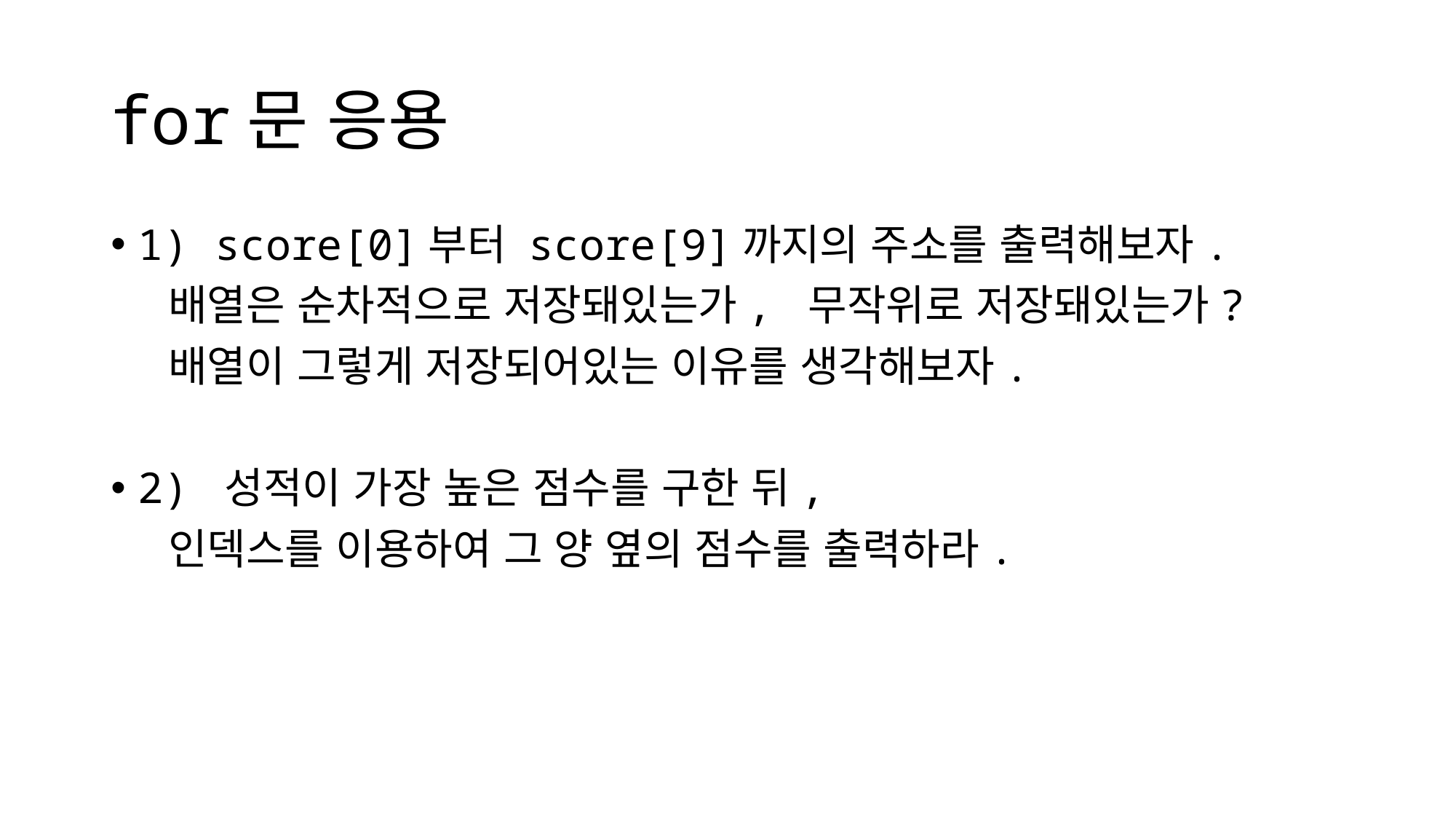

# for문 응용
1) score[0]부터 score[9]까지의 주소를 출력해보자.
    배열은 순차적으로 저장돼있는가, 무작위로 저장돼있는가?
    배열이 그렇게 저장되어있는 이유를 생각해보자.

2) 성적이 가장 높은 점수를 구한 뒤,
    인덱스를 이용하여 그 양 옆의 점수를 출력하라.